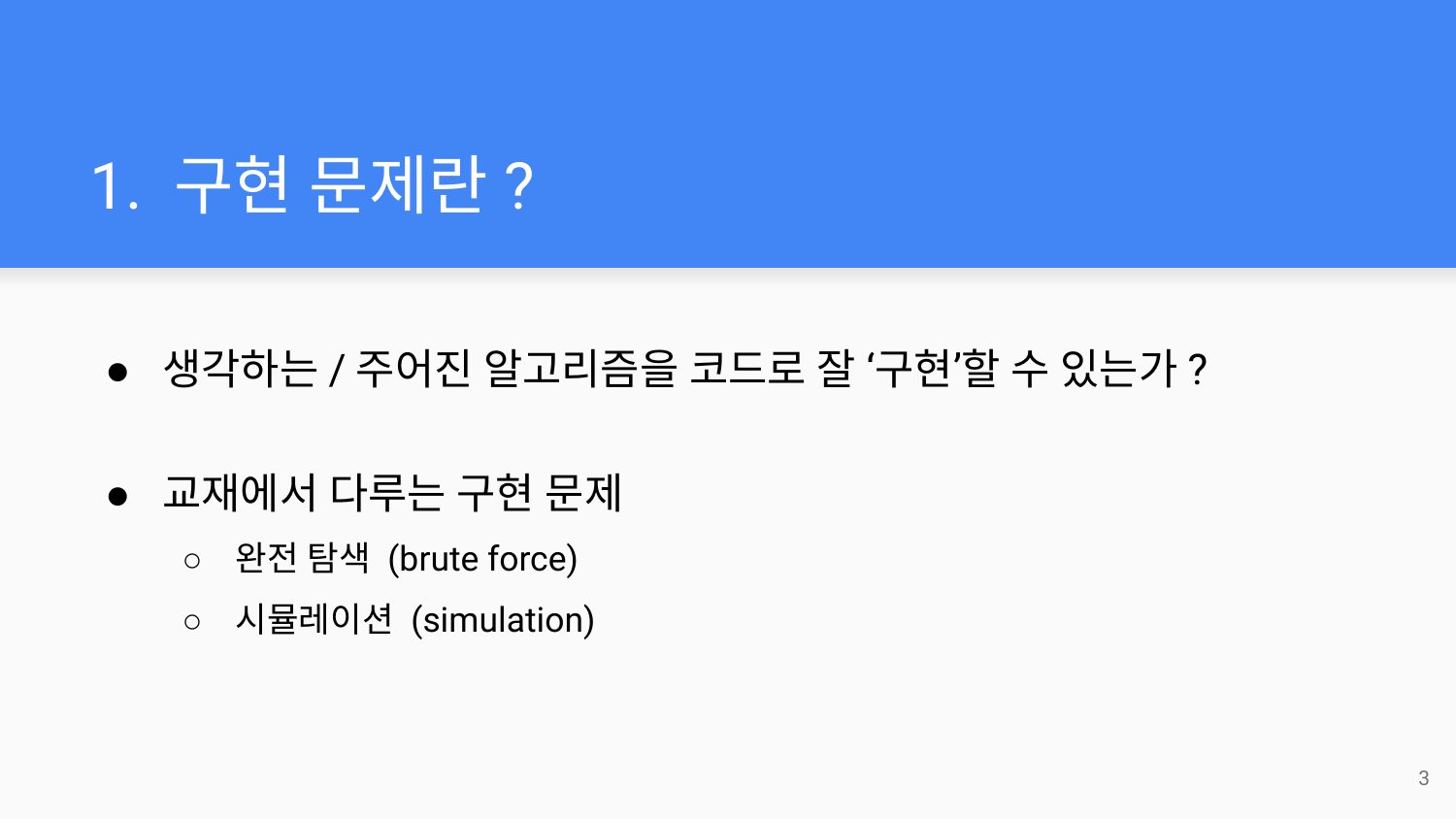

# 1. 구현 문제란?
생각하는/주어진 알고리즘을 코드로 잘 ‘구현’할 수 있는가?
교재에서 다루는 구현 문제
완전 탐색 (brute force)
시뮬레이션 (simulation)
3